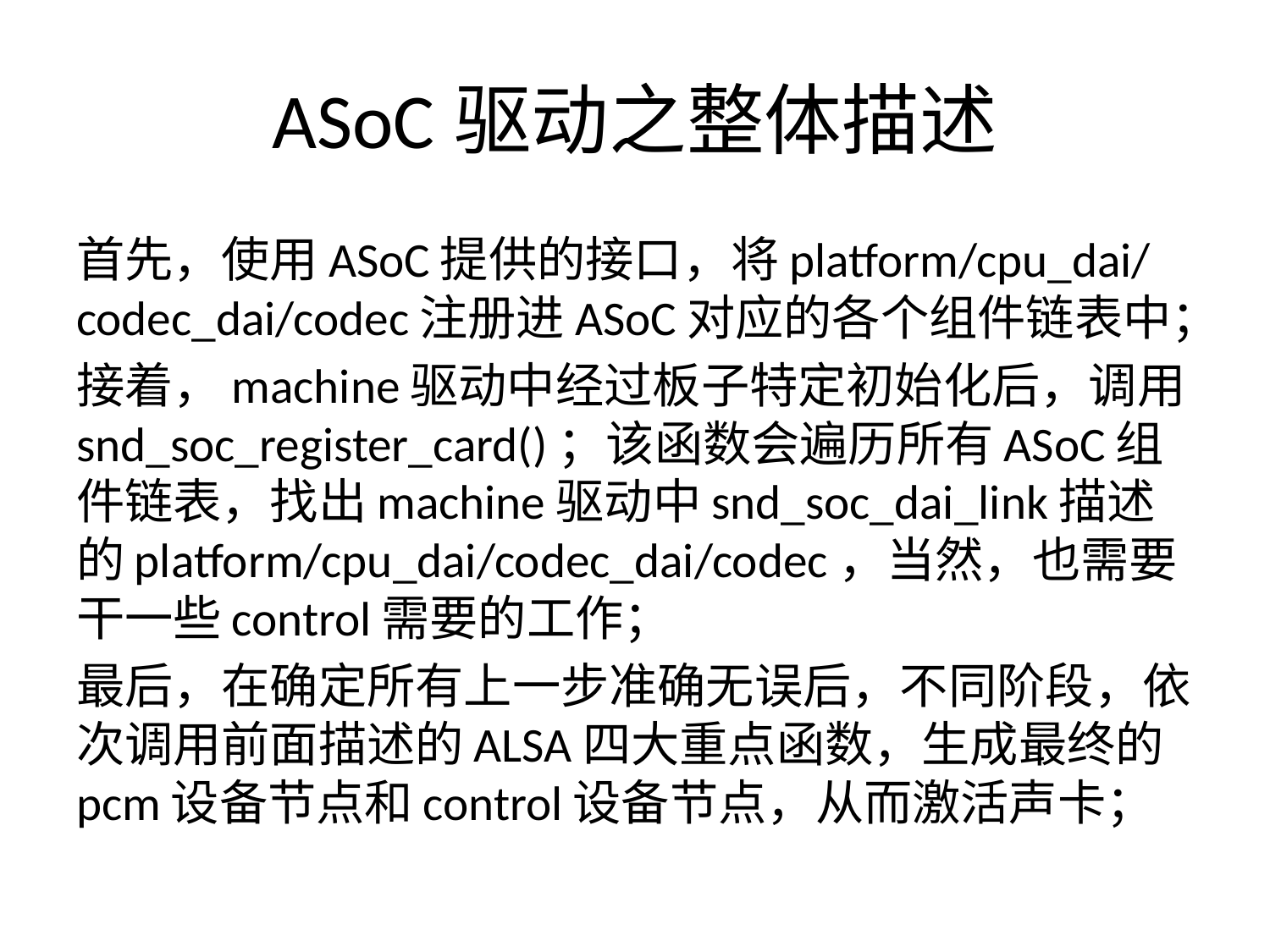

# ASoC驱动之整体描述
首先，使用ASoC提供的接口，将platform/cpu_dai/codec_dai/codec注册进ASoC对应的各个组件链表中；
接着，machine驱动中经过板子特定初始化后，调用snd_soc_register_card()；该函数会遍历所有ASoC组件链表，找出machine驱动中snd_soc_dai_link描述的platform/cpu_dai/codec_dai/codec，当然，也需要干一些control需要的工作；
最后，在确定所有上一步准确无误后，不同阶段，依次调用前面描述的ALSA四大重点函数，生成最终的pcm设备节点和control设备节点，从而激活声卡；